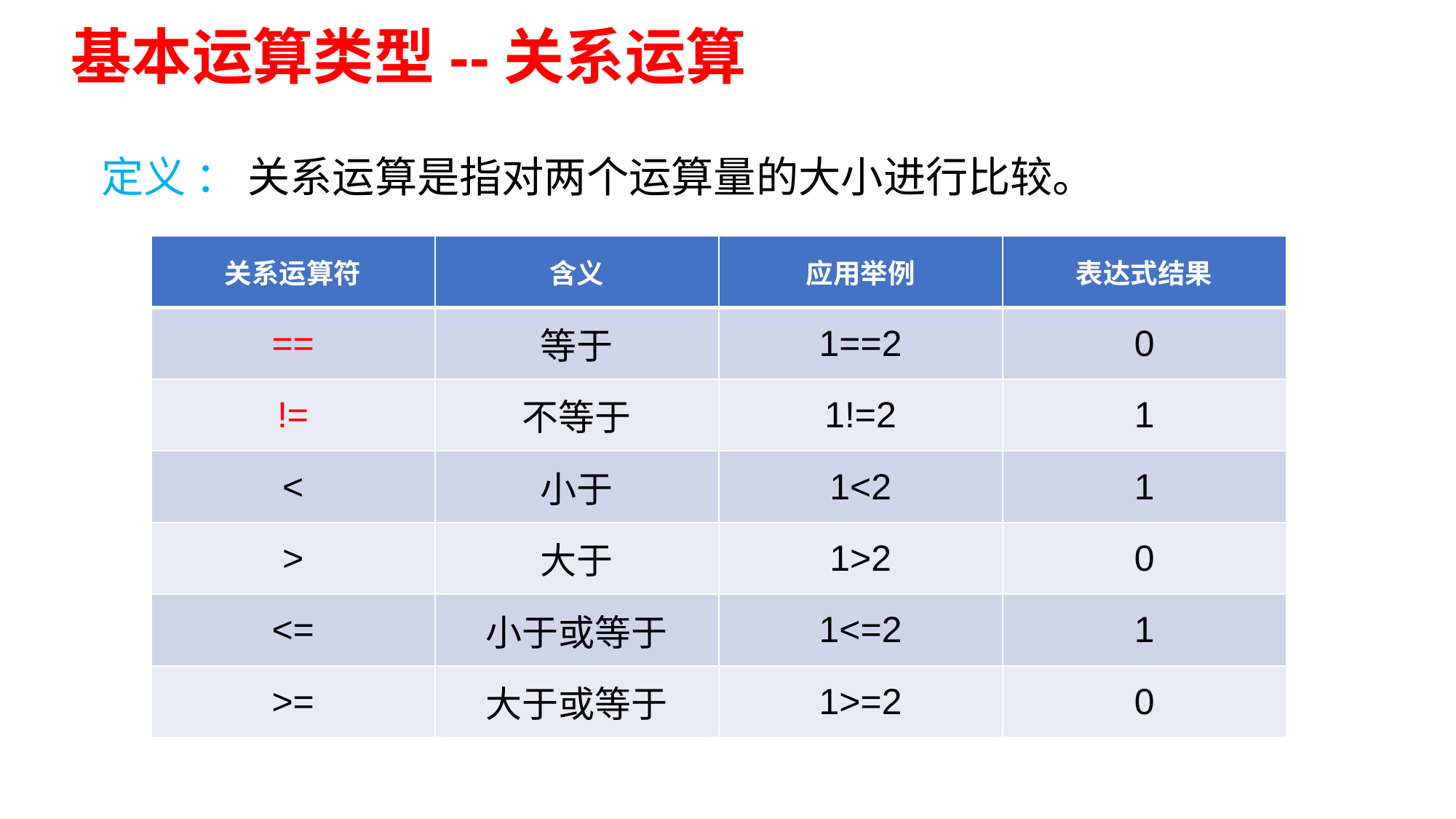

基本运算类型--关系运算

定义 ： 关系运算是指对两个运算量的大小进行比较。
| 关系运算符 | 含义 | 应用举例 | 表达式结果 |
| --- | --- | --- | --- |
| == | 等于 | 1==2 | 0 |
| != | 不等于 | 1!=2 | 1 |
| < | 小于 | 1<2 | 1 |
| > | 大于 | 1>2 | 0 |
| <= | 小于或等于 | 1<=2 | 1 |
| >= | 大于或等于 | 1>=2 | 0 |